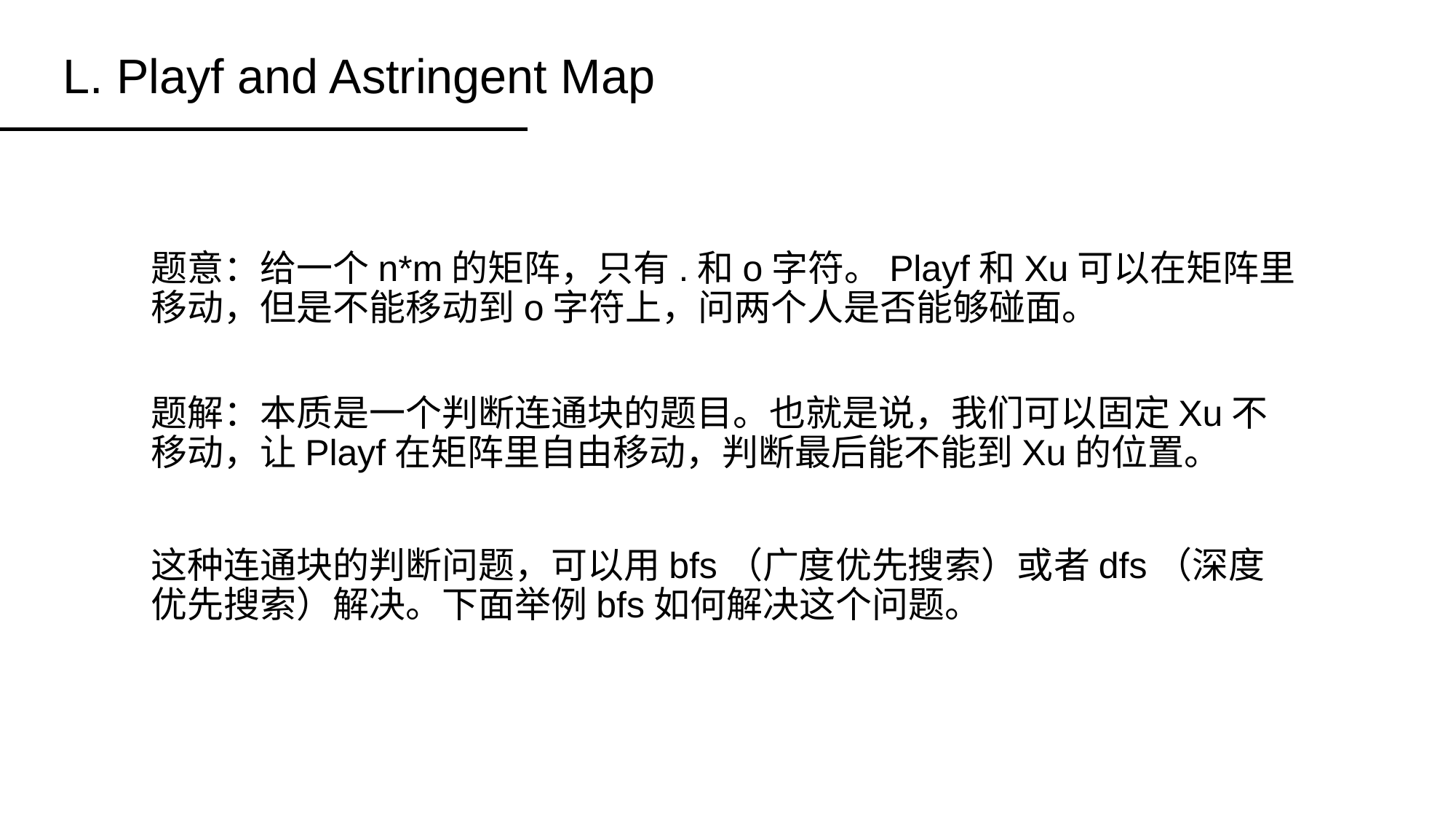

L. Playf and Astringent Map
题意：给一个n*m的矩阵，只有.和o字符。Playf和Xu可以在矩阵里移动，但是不能移动到o字符上，问两个人是否能够碰面。
题解：本质是一个判断连通块的题目。也就是说，我们可以固定Xu不移动，让Playf在矩阵里自由移动，判断最后能不能到Xu的位置。
这种连通块的判断问题，可以用bfs（广度优先搜索）或者dfs（深度优先搜索）解决。下面举例bfs如何解决这个问题。